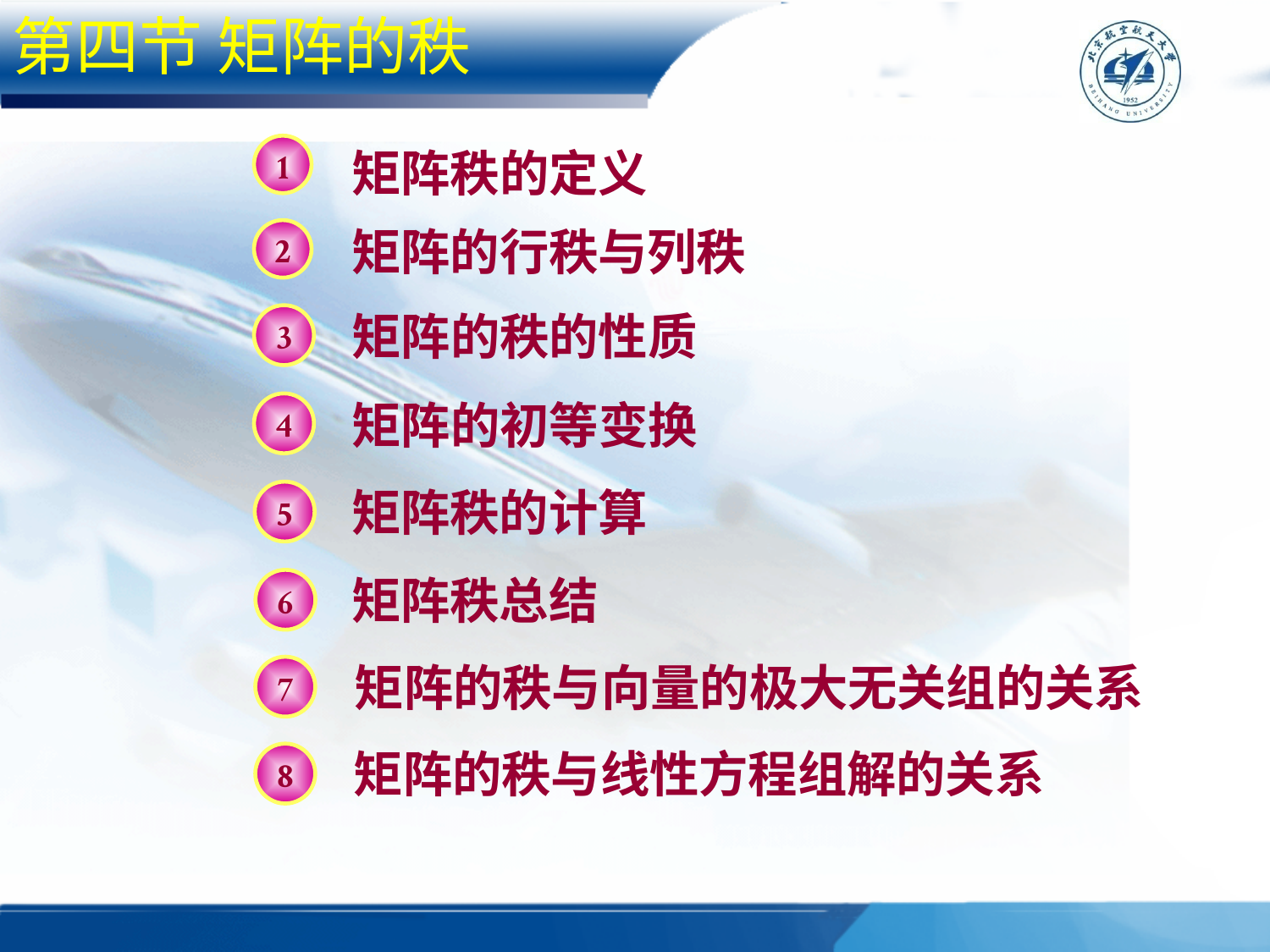

第四节 矩阵的秩
1
矩阵秩的定义
矩阵的行秩与列秩
2
矩阵的秩的性质
3
矩阵的初等变换
4
矩阵秩的计算
5
矩阵秩总结
6
矩阵的秩与向量的极大无关组的关系
7
矩阵的秩与线性方程组解的关系
8